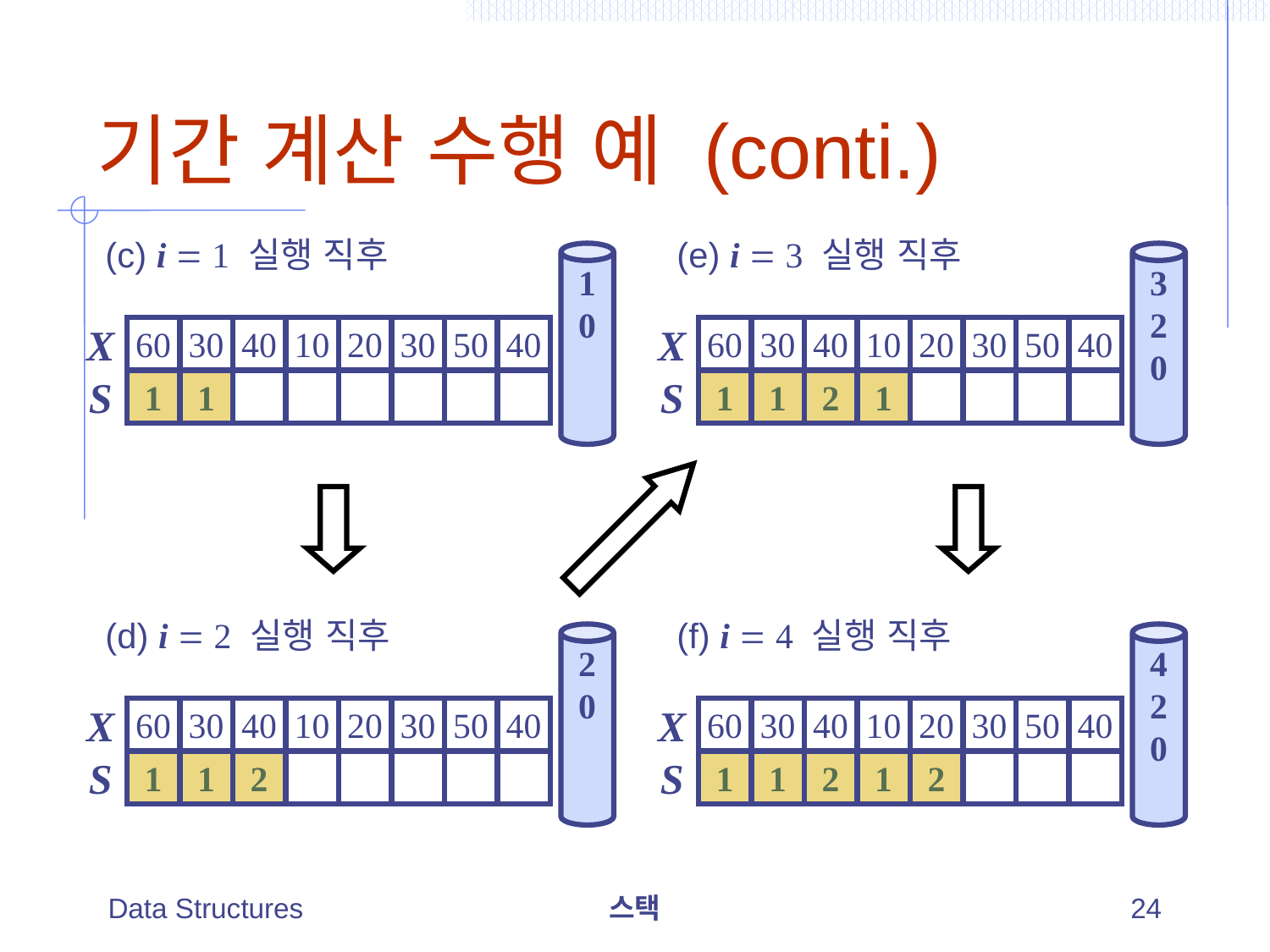

# 기간 계산 수행 예 (conti.)
(c) i = 1 실행 직후
(e) i = 3 실행 직후
1
0
3
2
0
X
60
30
40
10
20
30
50
40
X
60
30
40
10
20
30
50
40
S
1
1

S
1
1
2
1

(d) i = 2 실행 직후
(f) i = 4 실행 직후
2
0
4
2
0
X
60
30
40
10
20
30
50
40
X
60
30
40
10
20
30
50
40
S
1
1
2

S
1
1
2
1
2

Data Structures
스택
24